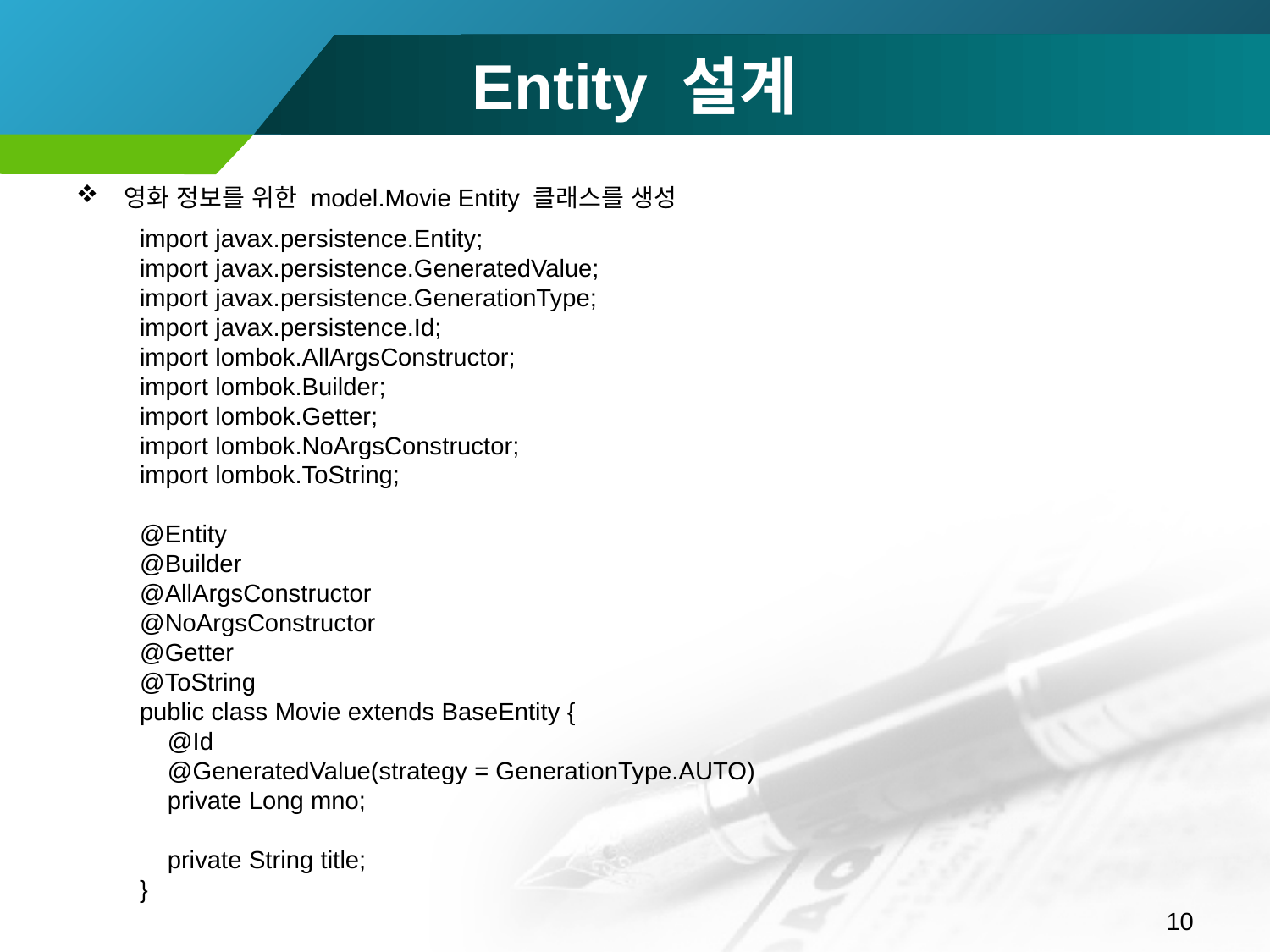

# Entity 설계
영화 정보를 위한 model.Movie Entity 클래스를 생성
import javax.persistence.Entity;
import javax.persistence.GeneratedValue;
import javax.persistence.GenerationType;
import javax.persistence.Id;
import lombok.AllArgsConstructor;
import lombok.Builder;
import lombok.Getter;
import lombok.NoArgsConstructor;
import lombok.ToString;

@Entity
@Builder
@AllArgsConstructor
@NoArgsConstructor
@Getter
@ToString
public class Movie extends BaseEntity {
    @Id
    @GeneratedValue(strategy = GenerationType.AUTO)
    private Long mno;

    private String title;
}
10